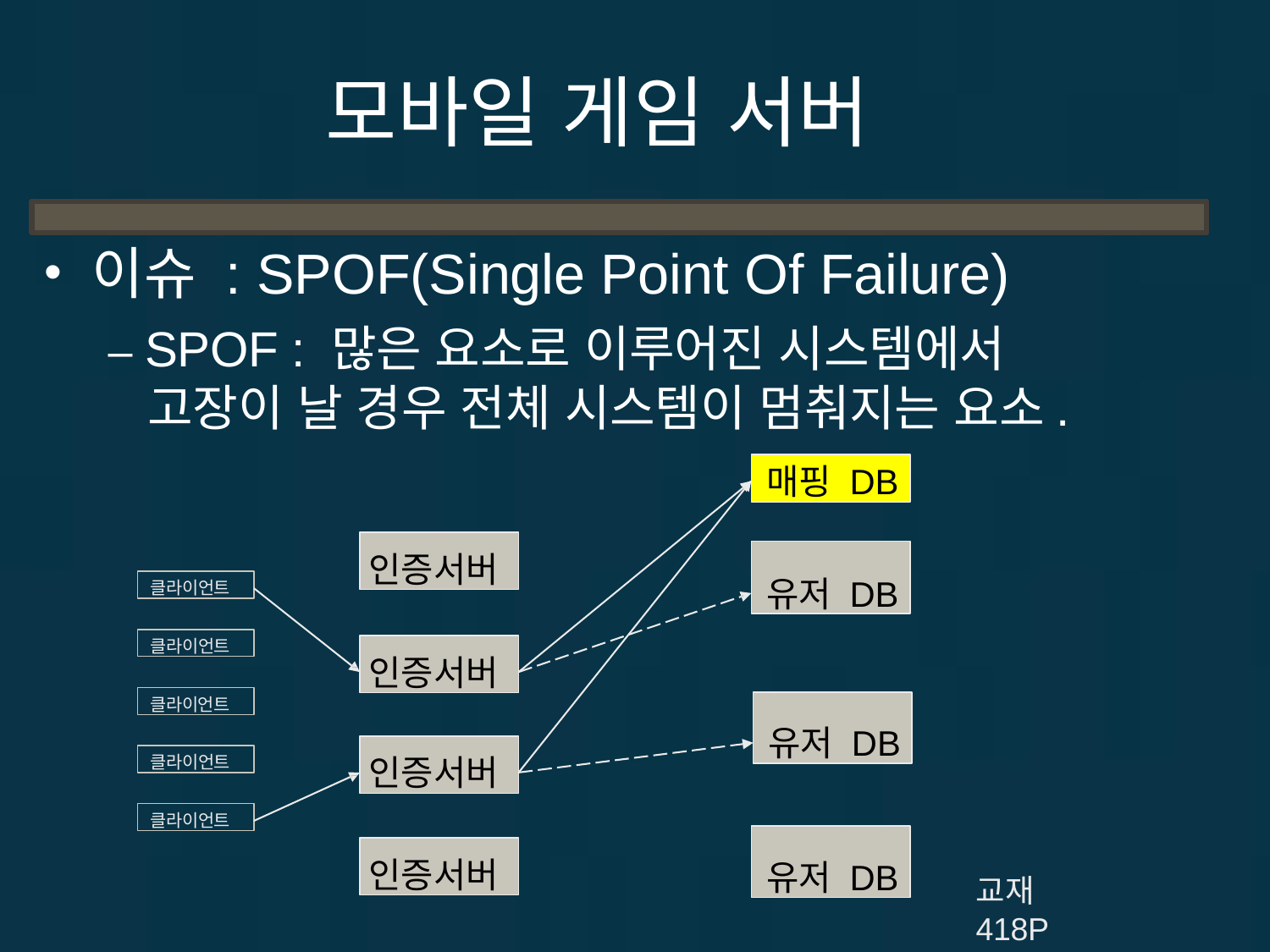

# 모바일 게임 서버

이슈 : SPOF(Single Point Of Failure)
– SPOF : 많은 요소로 이루어진 시스템에서  고장이 날 경우 전체 시스템이 멈춰지는 요소.
매핑 DB

인증서버
유저 DB
클라이언트

클라이언트
인증서버
클라이언트
유저 DB
인증서버

클라이언트

클라이언트
유저 DB
인증서버
교재 418P